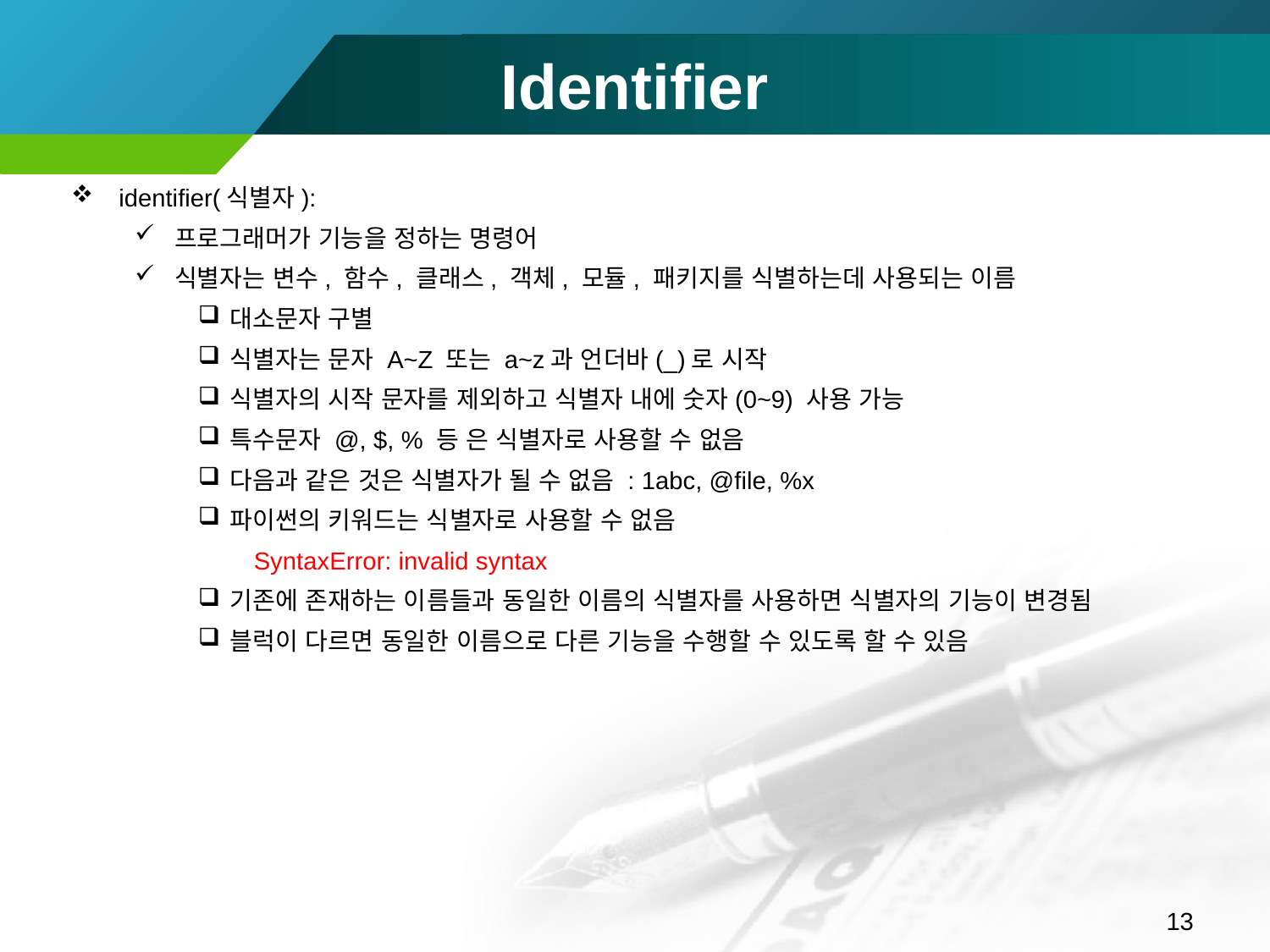

# Identifier
identifier(식별자):
프로그래머가 기능을 정하는 명령어
식별자는 변수, 함수, 클래스, 객체, 모듈, 패키지를 식별하는데 사용되는 이름
대소문자 구별
식별자는 문자 A~Z 또는 a~z과 언더바(_)로 시작
식별자의 시작 문자를 제외하고 식별자 내에 숫자(0~9) 사용 가능
특수문자 @, $, % 등 은 식별자로 사용할 수 없음
다음과 같은 것은 식별자가 될 수 없음 : 1abc, @file, %x
파이썬의 키워드는 식별자로 사용할 수 없음
SyntaxError: invalid syntax
기존에 존재하는 이름들과 동일한 이름의 식별자를 사용하면 식별자의 기능이 변경됨
블럭이 다르면 동일한 이름으로 다른 기능을 수행할 수 있도록 할 수 있음
13